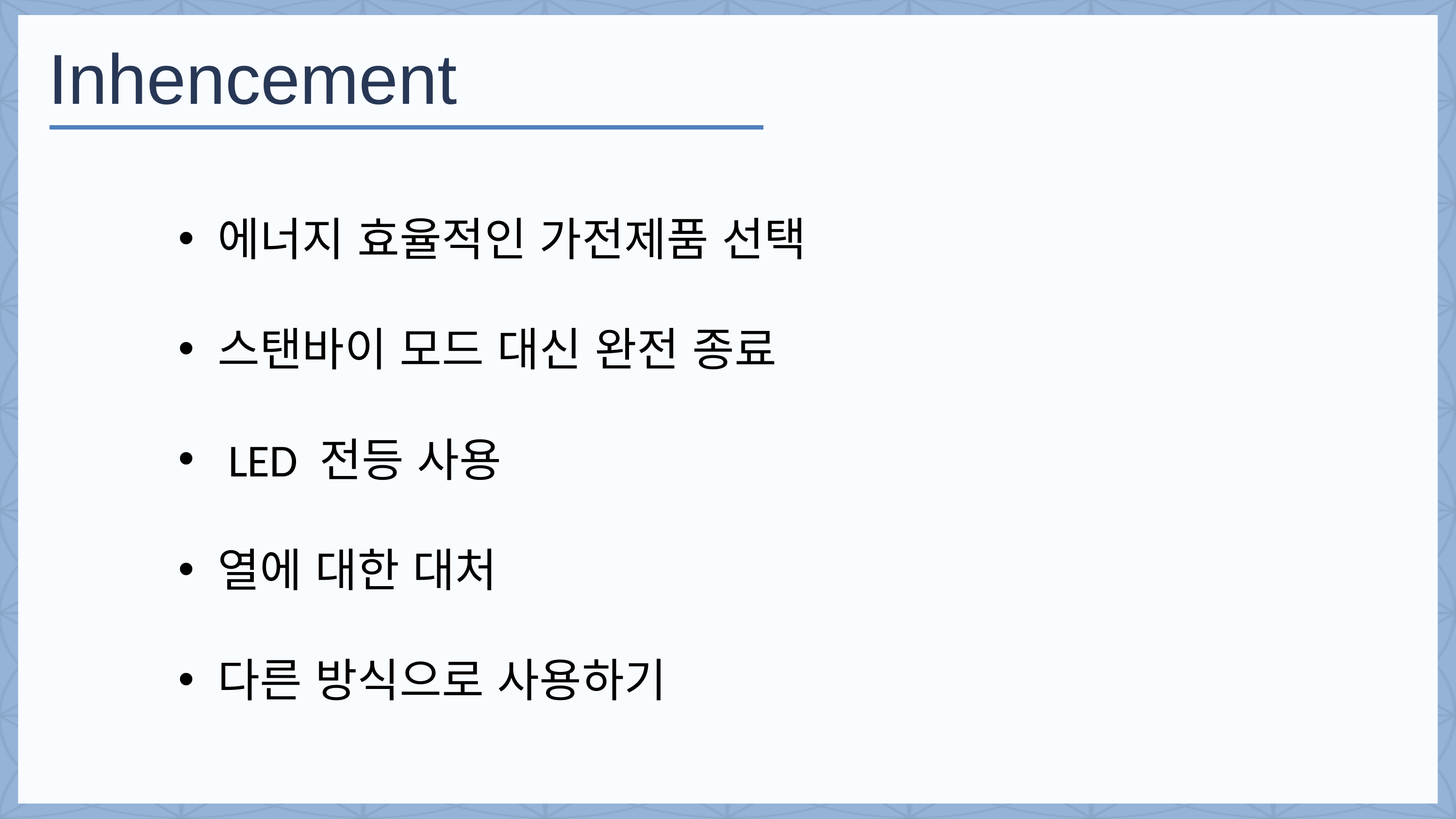

Inhencement

에너지 효율적인 가전제품 선택

스탠바이 모드 대신 완전 종료

 LED 전등 사용

열에 대한 대처

다른 방식으로 사용하기